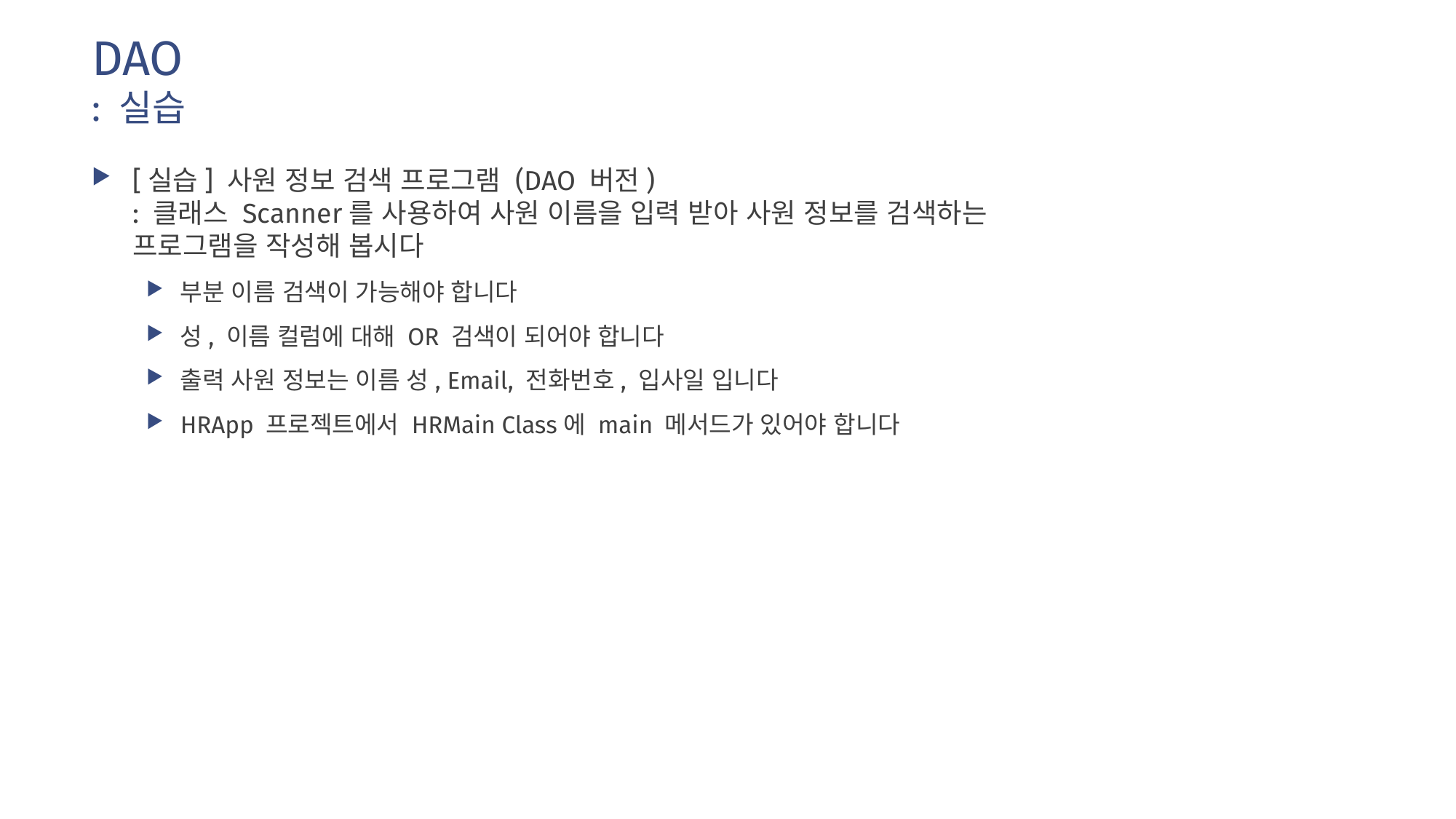

# DAO : 실습
[실습] 사원 정보 검색 프로그램 (DAO 버전)
: 클래스 Scanner를 사용하여 사원 이름을 입력 받아 사원 정보를 검색하는 프로그램을 작성해 봅시다
부분 이름 검색이 가능해야 합니다
성, 이름 컬럼에 대해 OR 검색이 되어야 합니다
출력 사원 정보는 이름 성, Email, 전화번호, 입사일 입니다
HRApp 프로젝트에서 HRMain Class에 main 메서드가 있어야 합니다